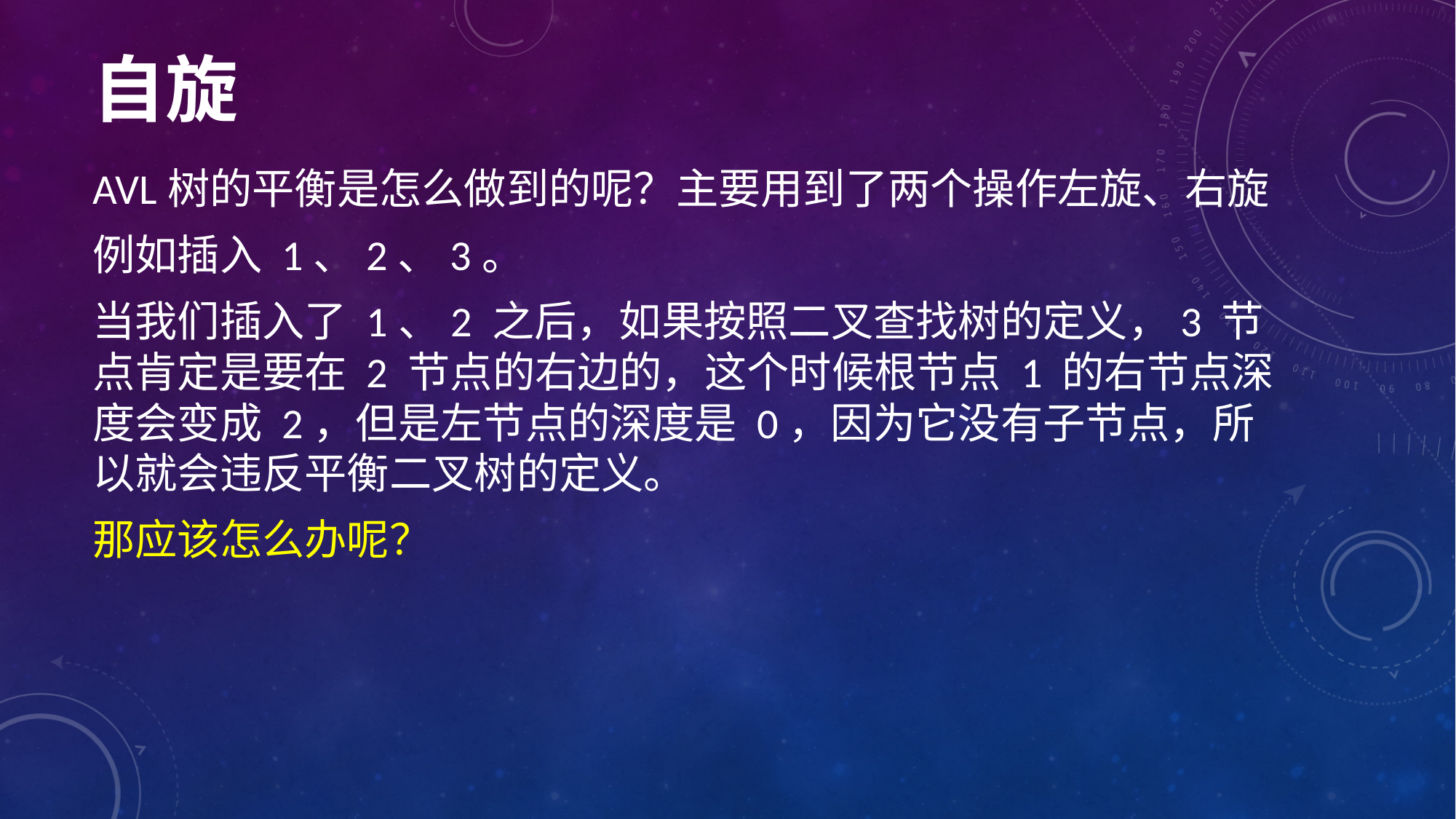

# 自旋
AVL树的平衡是怎么做到的呢？主要用到了两个操作左旋、右旋
例如插入 1、2、3。
当我们插入了 1、2 之后，如果按照二叉查找树的定义，3 节点肯定是要在 2 节点的右边的，这个时候根节点 1 的右节点深度会变成 2，但是左节点的深度是 0，因为它没有子节点，所以就会违反平衡二叉树的定义。
那应该怎么办呢？